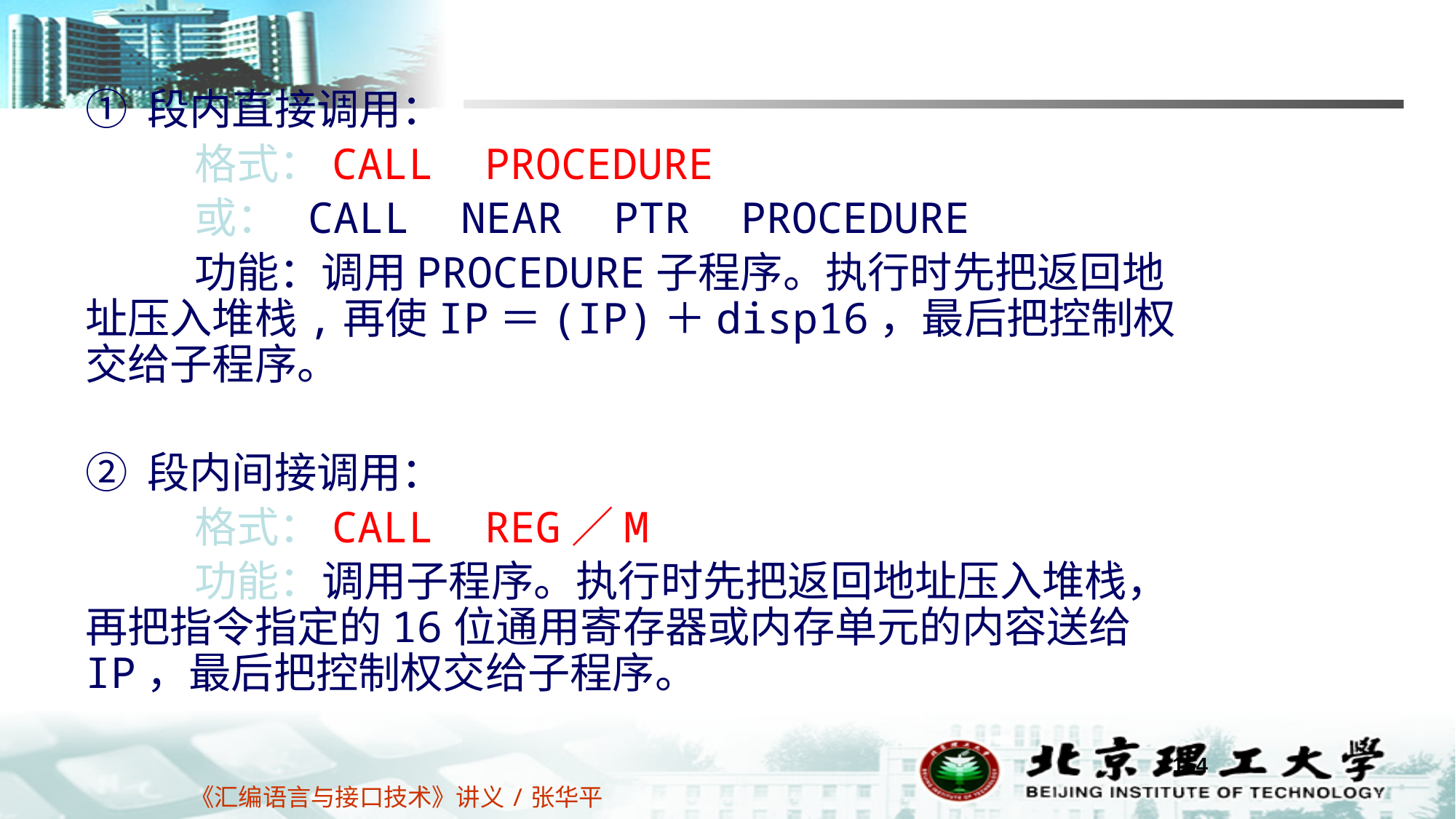

① 段内直接调用：
	格式：CALL  PROCEDURE
	或：  CALL  NEAR  PTR  PROCEDURE
	功能：调用PROCEDURE子程序。执行时先把返回地址压入堆栈,再使IP＝(IP)＋disp16，最后把控制权交给子程序。

② 段内间接调用：
	格式：CALL  REG／M
	功能：调用子程序。执行时先把返回地址压入堆栈，再把指令指定的16位通用寄存器或内存单元的内容送给IP，最后把控制权交给子程序。
164